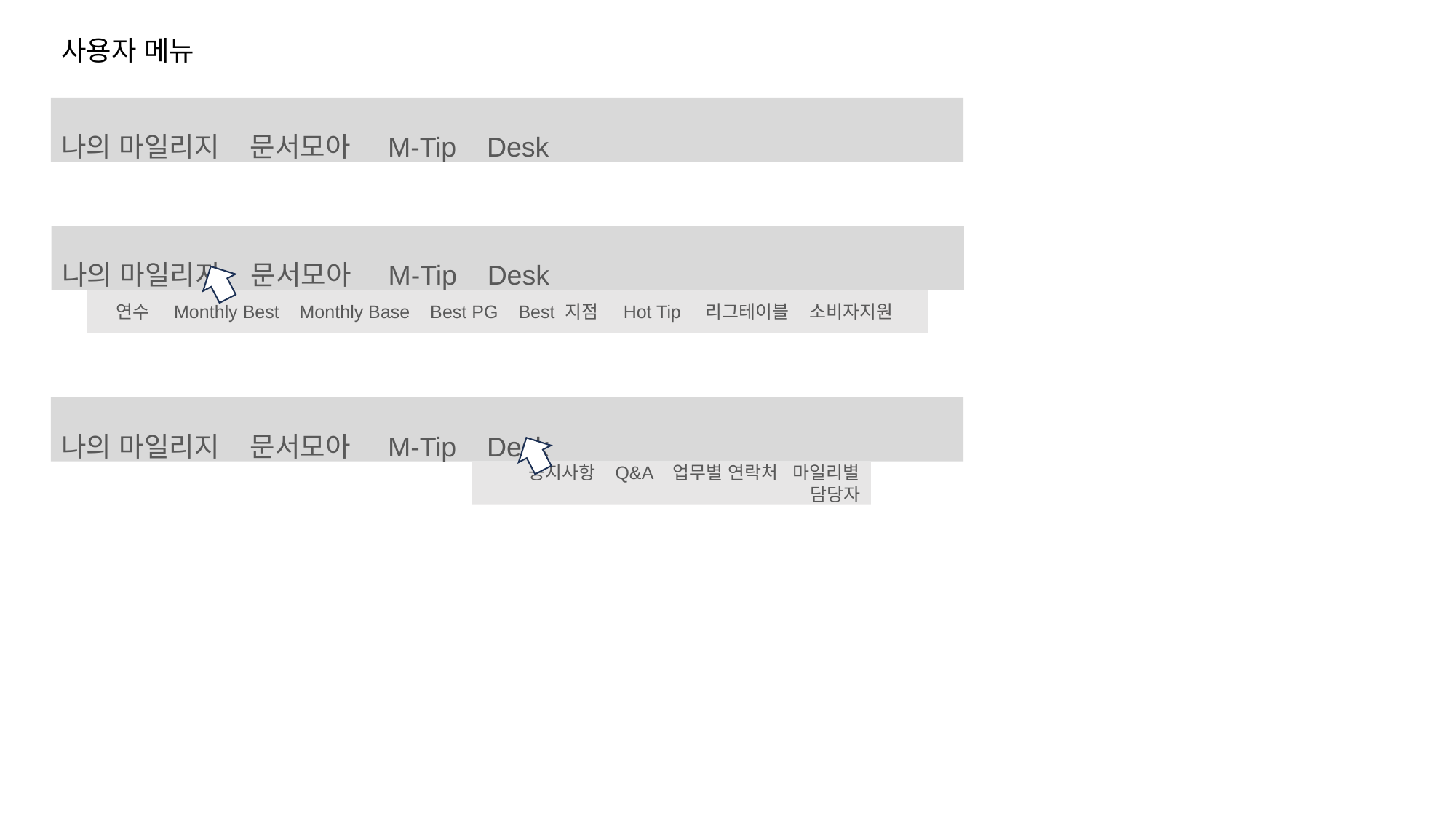

사용자 메뉴
나의 마일리지    문서모아    M-Tip    Desk

나의 마일리지    문서모아    M-Tip    Desk

연수    Monthly Best    Monthly Base    Best PG    Best 지점    Hot Tip    리그테이블    소비자지원
나의 마일리지    문서모아    M-Tip    Desk

공지사항   Q&A   업무별 연락처   마일리별 담당자